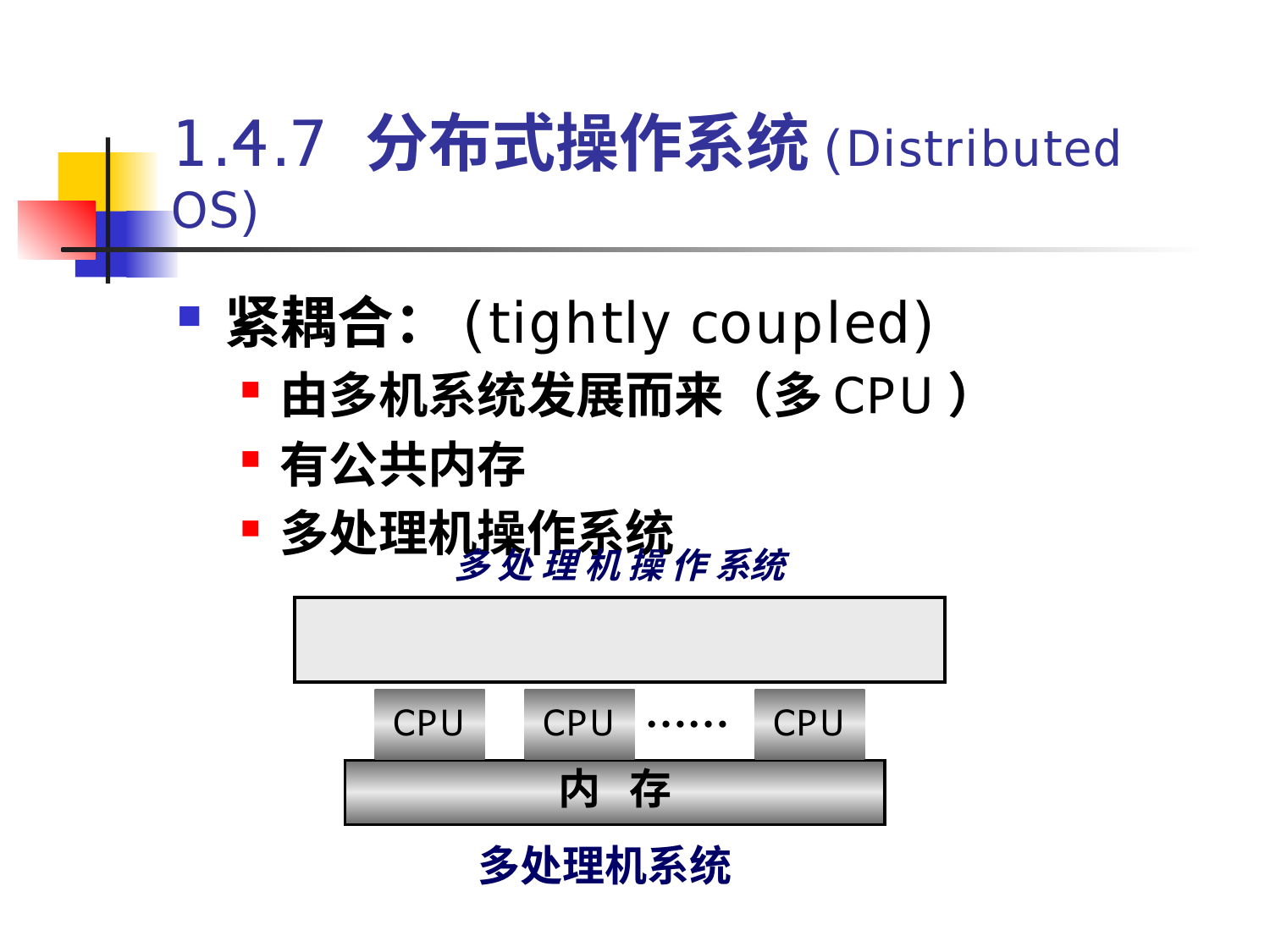

# 1.4.7 分布式操作系统(Distributed OS)
紧耦合：(tightly coupled)
由多机系统发展而来（多CPU）
有公共内存
多处理机操作系统
多 处 理 机 操 作 系统
CPU
CPU
CPU
……
内   存
多处理机系统